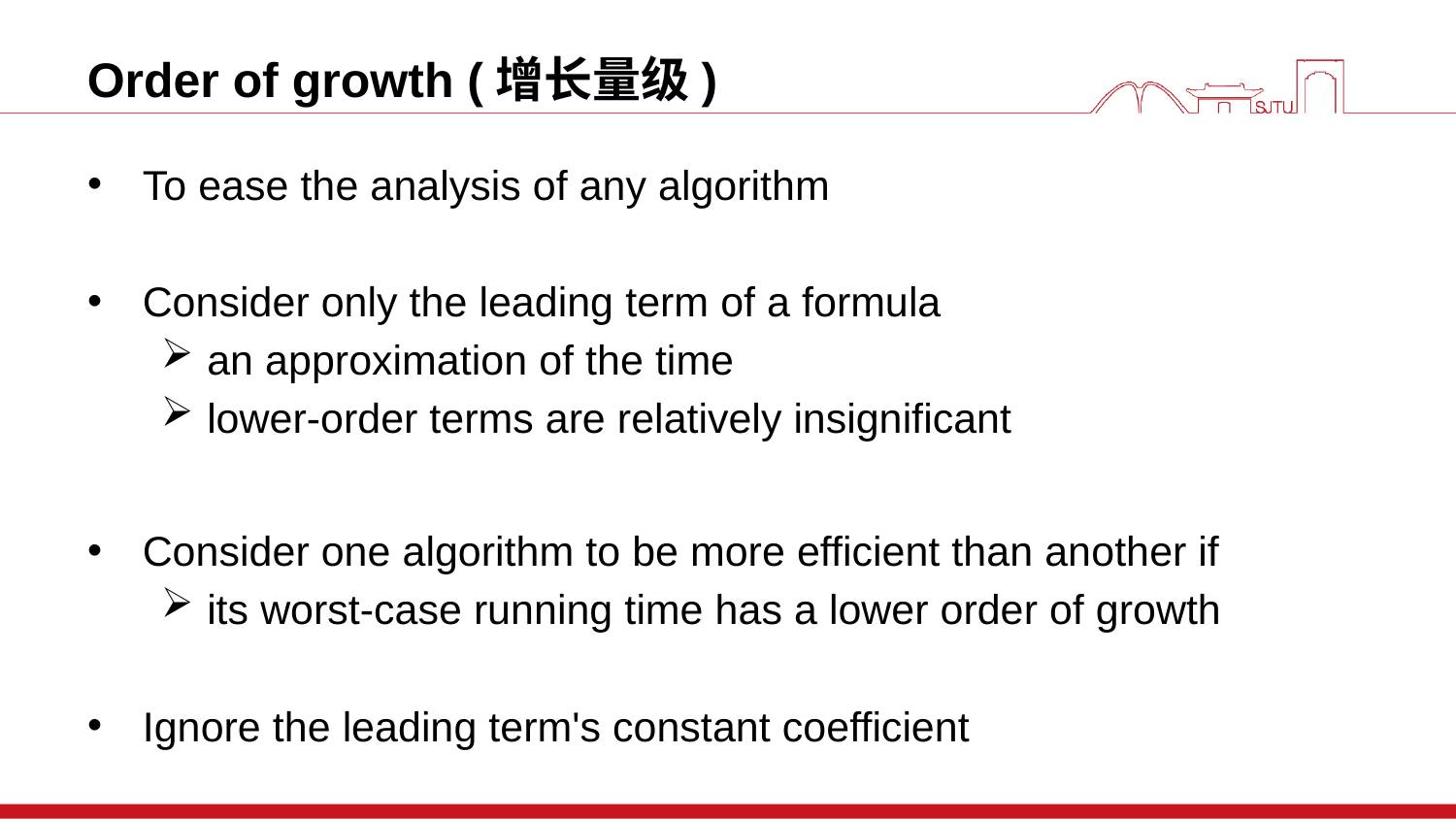

# Order of growth (增长量级)
To ease the analysis of any algorithm

Consider only the leading term of a formula
an approximation of the time
lower-order terms are relatively insignificant

Consider one algorithm to be more efficient than another if
its worst-case running time has a lower order of growth

Ignore the leading term's constant coefficient